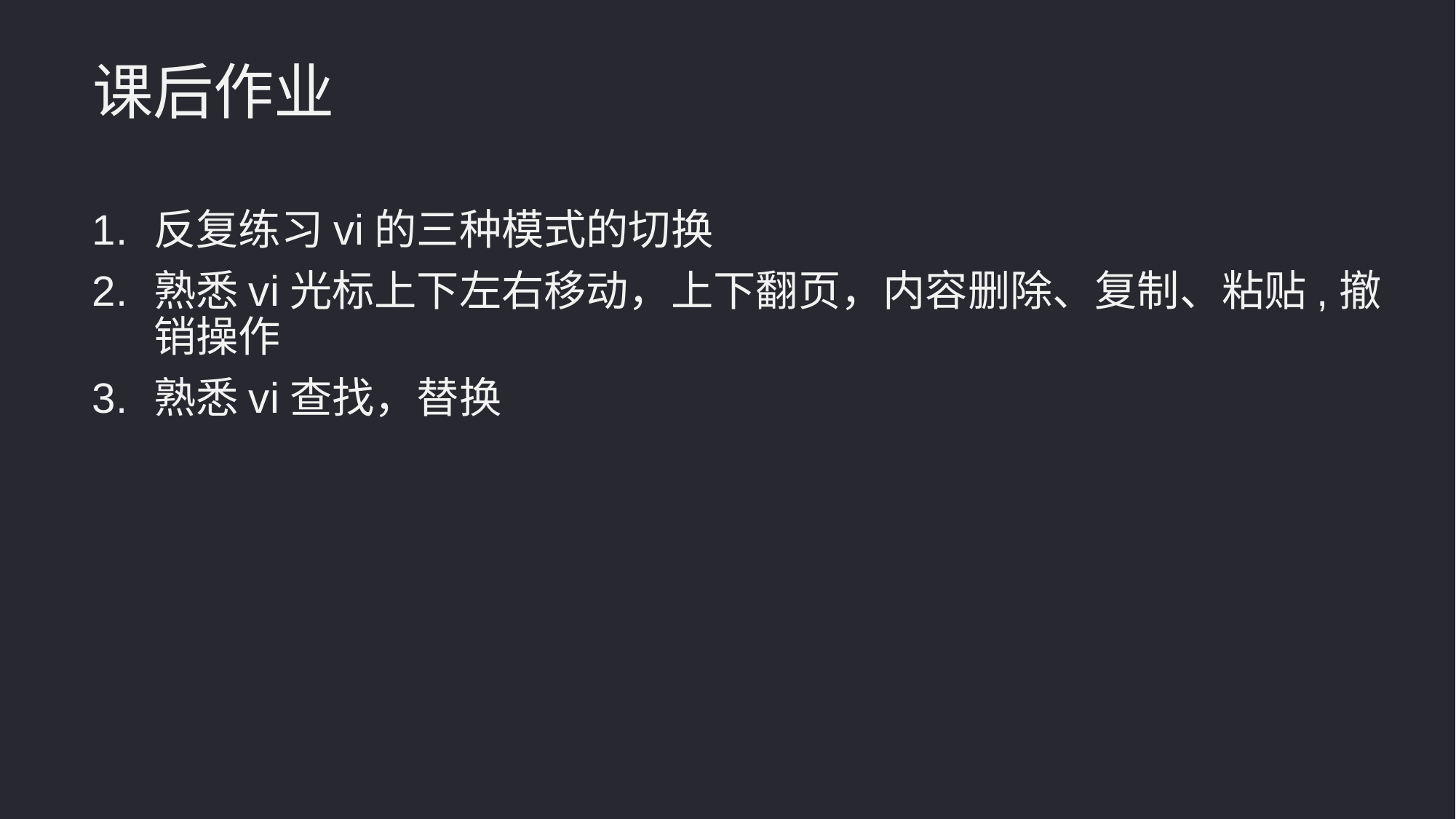

课后作业
反复练习vi的三种模式的切换
熟悉vi光标上下左右移动，上下翻页，内容删除、复制、粘贴,撤销操作
熟悉vi查找，替换